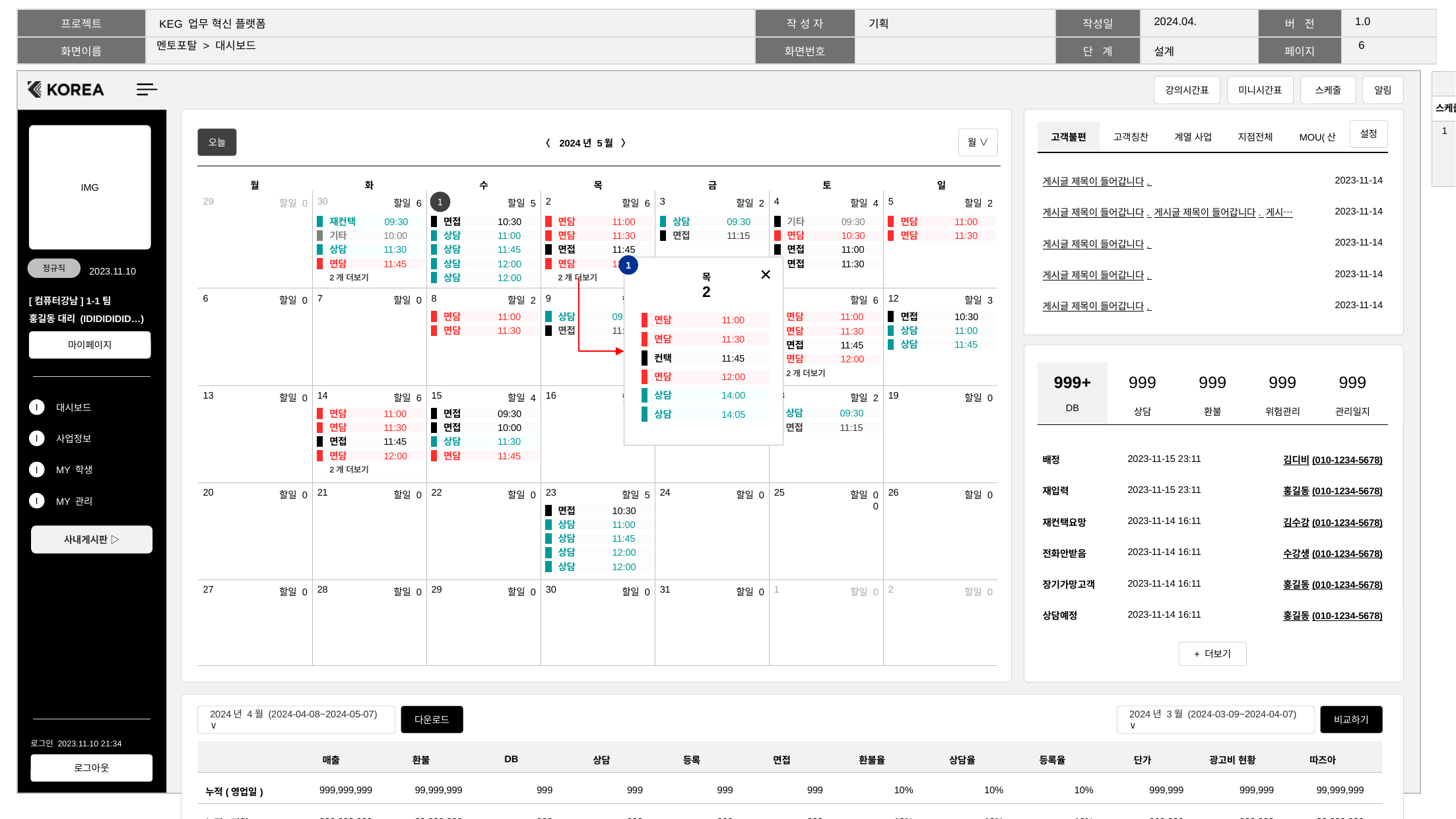

6

# 멘토포탈 > 대시보드
| 화면 설명 |  |
| --- | --- |
| 스케줄 캘린더 > Monthly > 일정 더보기 |  |
| 1 | 일정 더보기 레이어 팝업 요일, 일자, 해당 일자의 전체 일정 목록. 각 항목 Click= 캘린더에서 클릭하는 것과 랜딩 동일함. [X] 버튼 또는 레이어 팝업 외부 영역 클릭 시= 레이어 팝업 닫기. |
강의시간표
미니시간표
스케줄
알림

설정
| 고객불편 | 고객칭찬 | 계열 사업 | 지점전체 | MOU(산 |  |
| --- | --- | --- | --- | --- | --- |
오늘
월 ∨
|  | 〈 2024년 5월 〉 |  |
| --- | --- | --- |
| 게시글 제목이 들어갑니다. | 2023-11-14 |
| --- | --- |
| 게시글 제목이 들어갑니다. 게시글 제목이 들어갑니다. 게시… | 2023-11-14 |
| 게시글 제목이 들어갑니다. | 2023-11-14 |
| 게시글 제목이 들어갑니다. | 2023-11-14 |
| 게시글 제목이 들어갑니다. | 2023-11-14 |
| 월 | 화 | 수 | 목 | 금 | 토 | 일 |
| --- | --- | --- | --- | --- | --- | --- |
| 29 | 할일 0 | 30 | 할일 6 | 1 | 할일 5 | 2 | 할일 6 | 3 | 할일 2 | 4 | 할일 4 | 5 | 할일 2 |
| --- | --- | --- | --- | --- | --- | --- | --- | --- | --- | --- | --- | --- | --- |
|  |  |  |  |  |  |  |  |  |  |  |  |  |  |
| 6 | 할일 0 | 7 | 할일 0 | 8 | 할일 2 | 9 | 할일 2 | 10 | 할일 6 | 11 | 할일 6 | 12 | 할일 3 |
|  |  |  |  |  |  |  |  |  |  |  |  |  |  |
| 13 | 할일 0 | 14 | 할일 6 | 15 | 할일 4 | 16 | 할일 0 | 17 | 할일 2 | 18 | 할일 2 | 19 | 할일 0 |
|  |  |  |  |  |  |  |  |  |  |  |  |  |  |
| 20 | 할일 0 | 21 | 할일 0 | 22 | 할일 0 | 23 | 할일 5 | 24 | 할일 0 | 25 | 할일 0 0 | 26 | 할일 0 |
|  |  |  |  |  |  |  |  |  |  |  |  |  |  |
| 27 | 할일 0 | 28 | 할일 0 | 29 | 할일 0 | 30 | 할일 0 | 31 | 할일 0 | 1 | 할일 0 | 2 | 할일 0 |
|  |  |  |  |  |  |  |  |  |  |  |  |  |  |
1
재컨택          09:30
기타             10:00
상담             11:30
면담             11:45
2개 더보기
면접             10:30
상담             11:00
상담             11:45
상담             12:00
상담             12:00
면담             11:00
면담             11:30
면접             11:45
면담             12:00
2개 더보기
상담             09:30
면접             11:15
기타             09:30
면담             10:30
면접             11:00
면접             11:30
면담             11:00
면담             11:30
1

| 목 2 |
| --- |
면담             11:00
면담             11:30
상담             09:30
면접             11:15
면접             10:30
상담             11:00
상담             11:45
면접             09:30
면접             10:00
상담             11:30
면담             11:45
2개 더보기
면담             11:00
면담             11:30
면접             11:45
면담             12:00
2개 더보기
면담                  11:00
면담                  11:30
컨택                  11:45
상담                  14:00
면담                  12:00
상담                  14:05

| 999+ | 999 | 999 | 999 | 999 |
| --- | --- | --- | --- | --- |
| DB | 상담 | 환불 | 위험관리 | 관리일지 |
상담             09:30
면접             11:15
면담             11:00
면담             11:30
면접             11:45
면담             12:00
2개 더보기
면접             09:30
면접             10:00
상담             11:30
면담             11:45
상담             11:00
상담             11:45
| 배정 | 2023-11-15 23:11 | 김디비(010-1234-5678) |
| --- | --- | --- |
| 재입력 | 2023-11-15 23:11 | 홍길동(010-1234-5678) |
| 재컨택요망 | 2023-11-14 16:11 | 김수강(010-1234-5678) |
| 전화안받음 | 2023-11-14 16:11 | 수강생(010-1234-5678) |
| 장기가망고객 | 2023-11-14 16:11 | 홍길동(010-1234-5678) |
| 상담예정 | 2023-11-14 16:11 | 홍길동(010-1234-5678) |
면접             10:30
상담             11:00
상담             11:45
상담             12:00
상담             12:00
+ 더보기

다운로드
2024년 4월 (2024-04-08~2024-05-07) ∨
비교하기
2024년 3월 (2024-03-09~2024-04-07) ∨
|  | 매출 | 환불 | DB | 상담 | 등록 | 면접 | 환불율 | 상담율 | 등록율 | 단가 | 광고비 현황 | 따즈아 |  |
| --- | --- | --- | --- | --- | --- | --- | --- | --- | --- | --- | --- | --- | --- |
| 누적(영업일) | 999,999,999 | 99,999,999 | 999 | 999 | 999 | 999 | 10% | 10% | 10% | 999,999 | 999,999 | 99,999,999 |  |
| 누적(전월) | 999,999,999 | 99,999,999 | 999 | 999 | 999 | 999 | 10% | 10% | 10% | 999,999 | 999,999 | 99,999,999 |  |
| 당일 | 999,999,999 | 99,999,999 | 999 | 999 | 999 | 999 | 10% | 10% | 10% | 999,999 | 999,999 | 99,999,999 |  |
| 전일 | 999,999,999 | 99,999,999 | 999 | 999 | 999 | 999 | 10% | 10% | 10% | 999,999 | 999,999 | 99,999,999 |  |